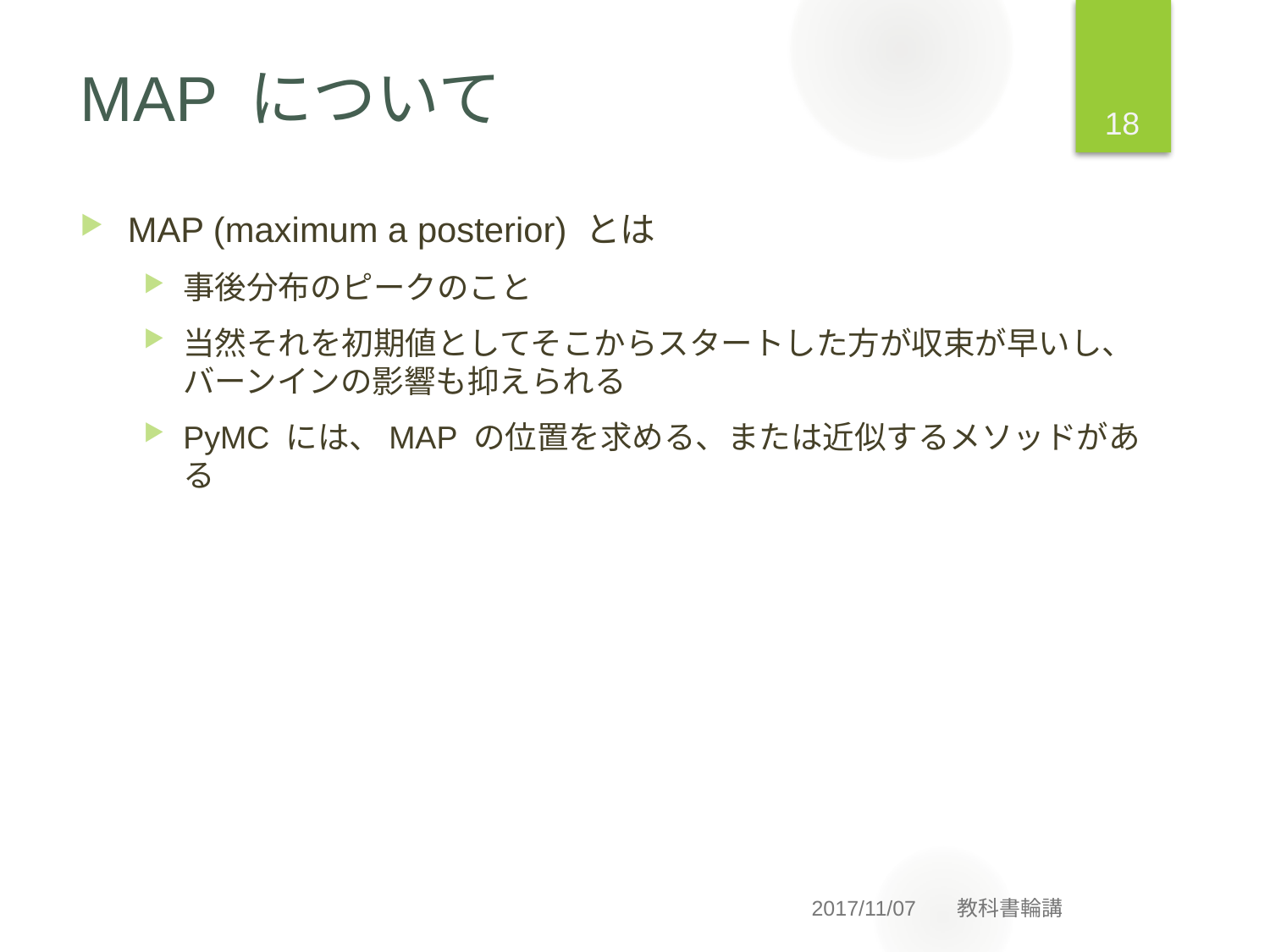

18
# MAP について
MAP (maximum a posterior) とは
事後分布のピークのこと
当然それを初期値としてそこからスタートした方が収束が早いし、
バーンインの影響も抑えられる
PyMC には、MAP の位置を求める、または近似するメソッドがある
2017/11/07      教科書輪講